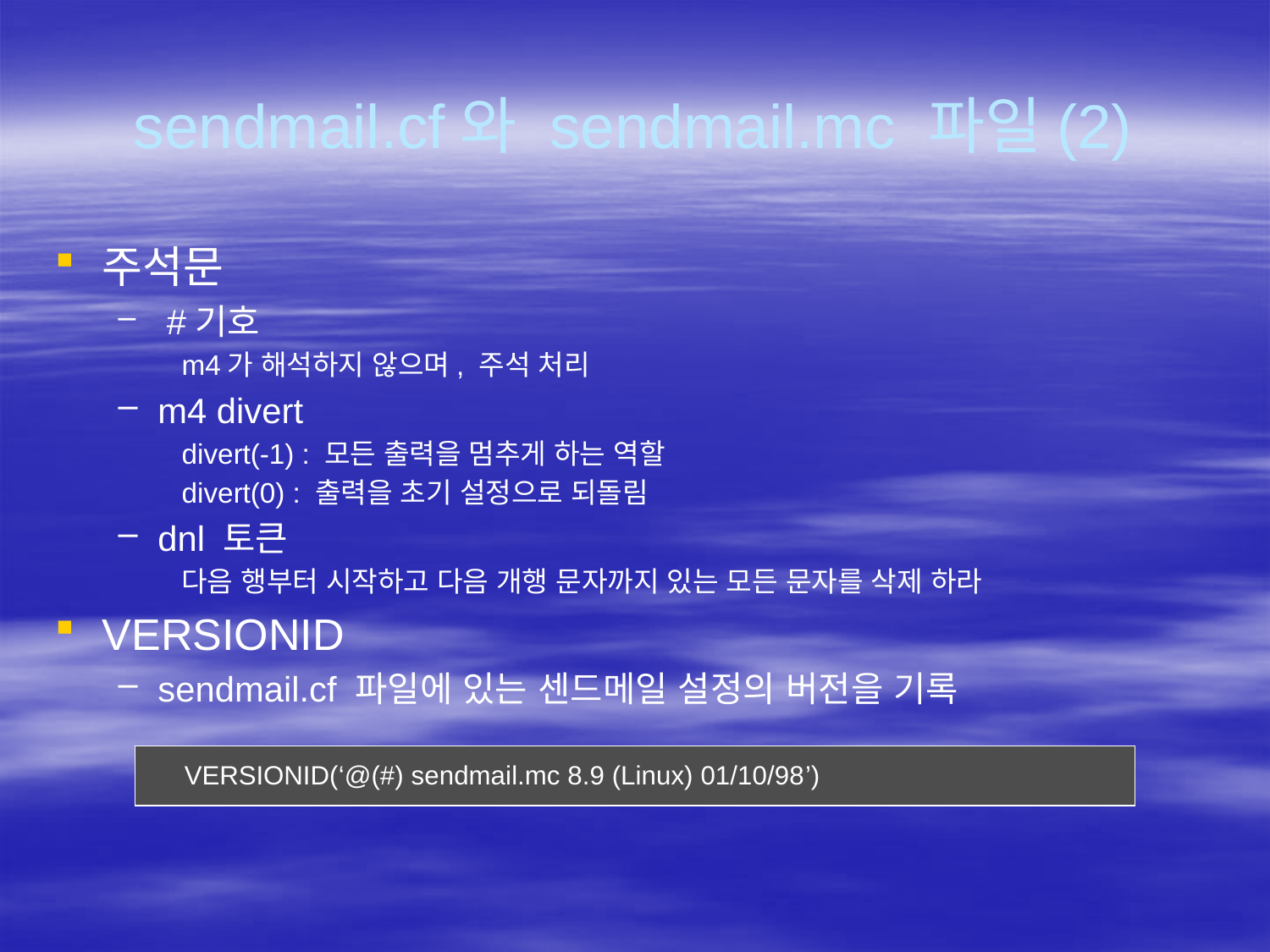

# sendmail.cf와 sendmail.mc 파일(2)
주석문
 #기호
m4가 해석하지 않으며, 주석 처리
m4 divert
divert(-1) : 모든 출력을 멈추게 하는 역할
divert(0) : 출력을 초기 설정으로 되돌림
dnl 토큰
다음 행부터 시작하고 다음 개행 문자까지 있는 모든 문자를 삭제 하라
VERSIONID
sendmail.cf 파일에 있는 센드메일 설정의 버전을 기록

| VERSIONID(‘@(#) sendmail.mc 8.9 (Linux) 01/10/98’) |
| --- |